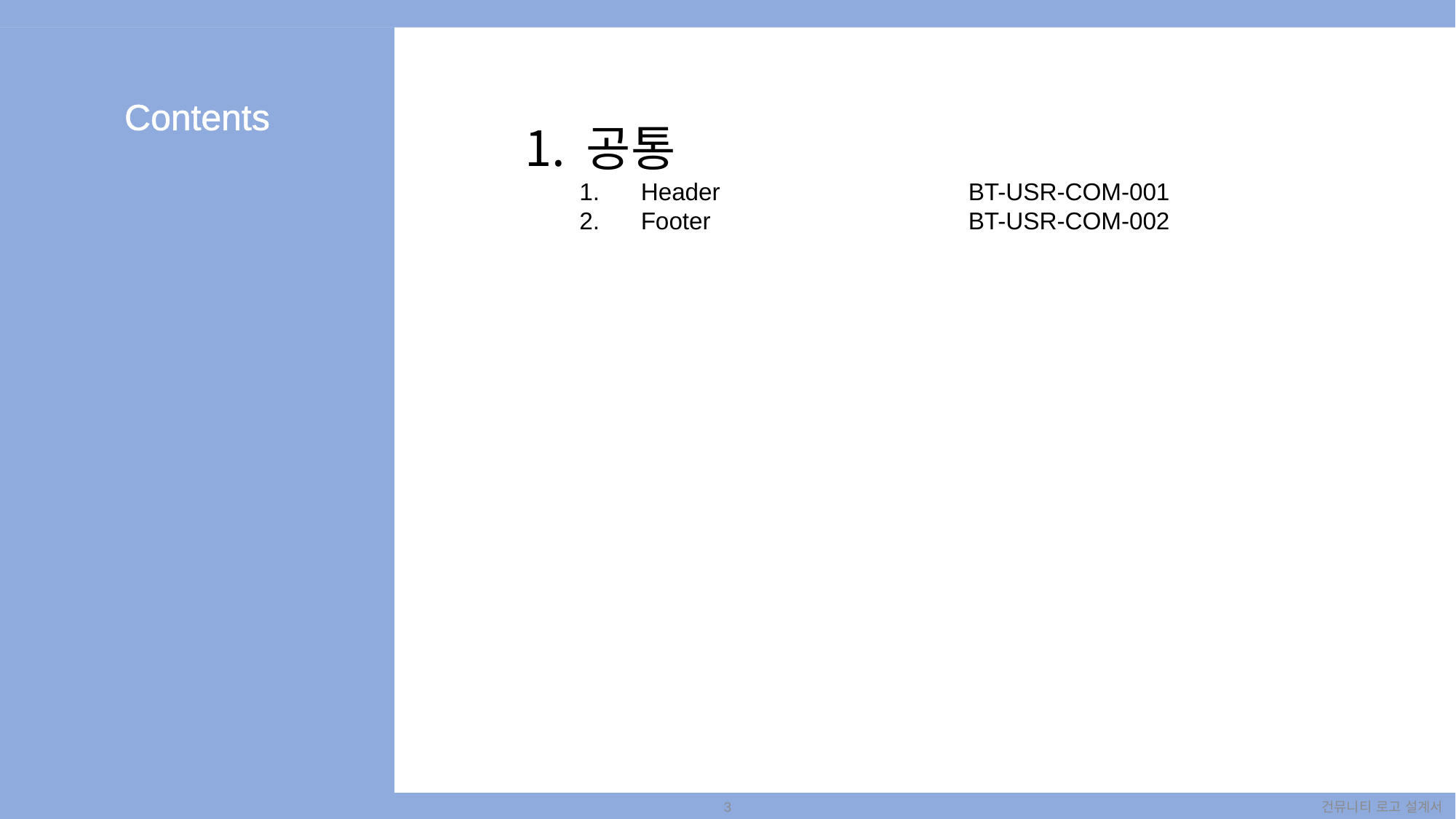

Contents

공통
Header 			BT-USR-COM-001
Footer  			BT-USR-COM-002

3
건뮤니티 로고 설계서